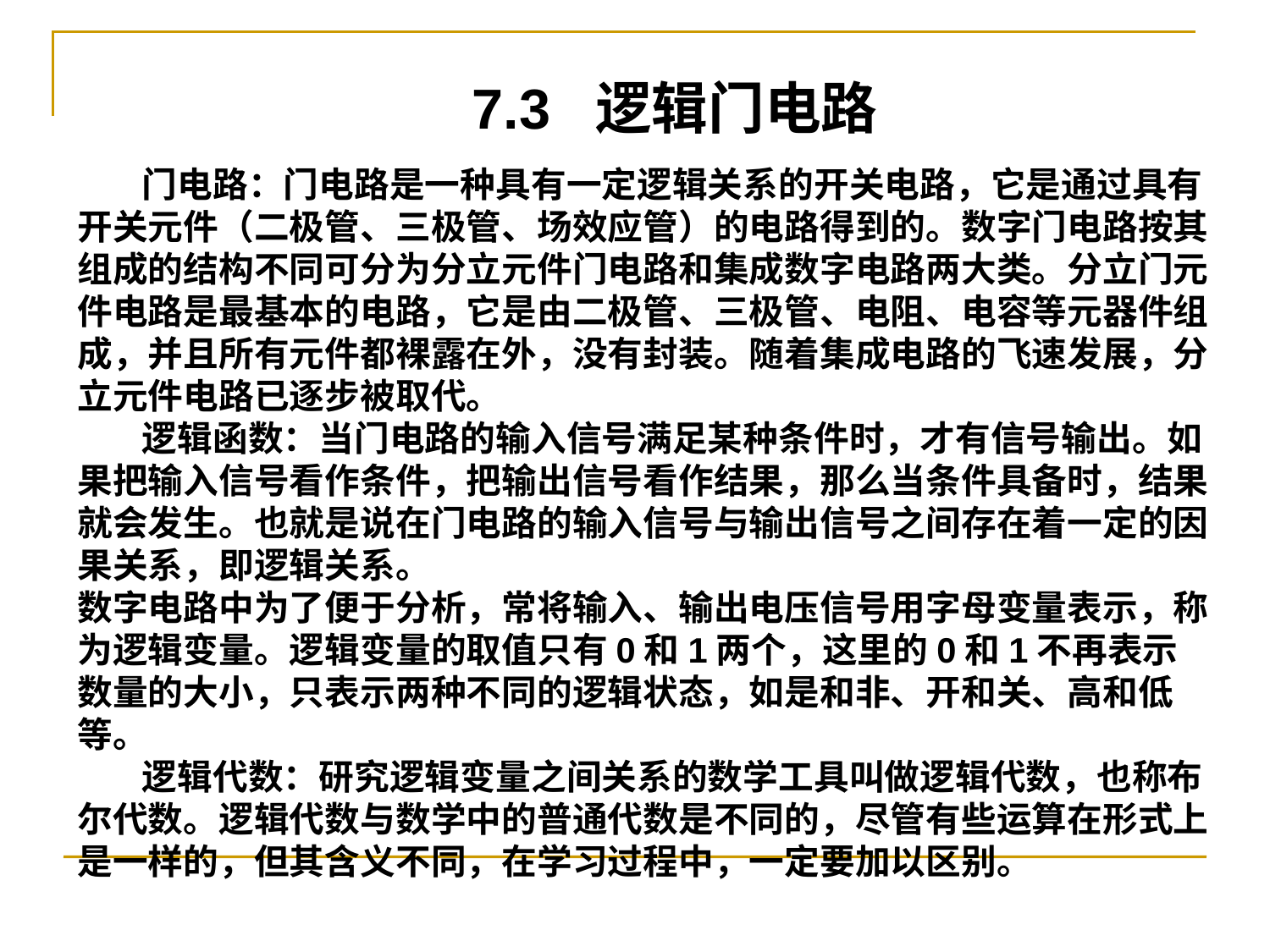

7.3  逻辑门电路
       门电路：门电路是一种具有一定逻辑关系的开关电路，它是通过具有开关元件（二极管、三极管、场效应管）的电路得到的。数字门电路按其组成的结构不同可分为分立元件门电路和集成数字电路两大类。分立门元件电路是最基本的电路，它是由二极管、三极管、电阻、电容等元器件组成，并且所有元件都裸露在外，没有封装。随着集成电路的飞速发展，分立元件电路已逐步被取代。
       逻辑函数：当门电路的输入信号满足某种条件时，才有信号输出。如果把输入信号看作条件，把输出信号看作结果，那么当条件具备时，结果就会发生。也就是说在门电路的输入信号与输出信号之间存在着一定的因果关系，即逻辑关系。
数字电路中为了便于分析，常将输入、输出电压信号用字母变量表示，称为逻辑变量。逻辑变量的取值只有0和1两个，这里的0和1不再表示数量的大小，只表示两种不同的逻辑状态，如是和非、开和关、高和低等。
       逻辑代数：研究逻辑变量之间关系的数学工具叫做逻辑代数，也称布尔代数。逻辑代数与数学中的普通代数是不同的，尽管有些运算在形式上是一样的，但其含义不同，在学习过程中，一定要加以区别。